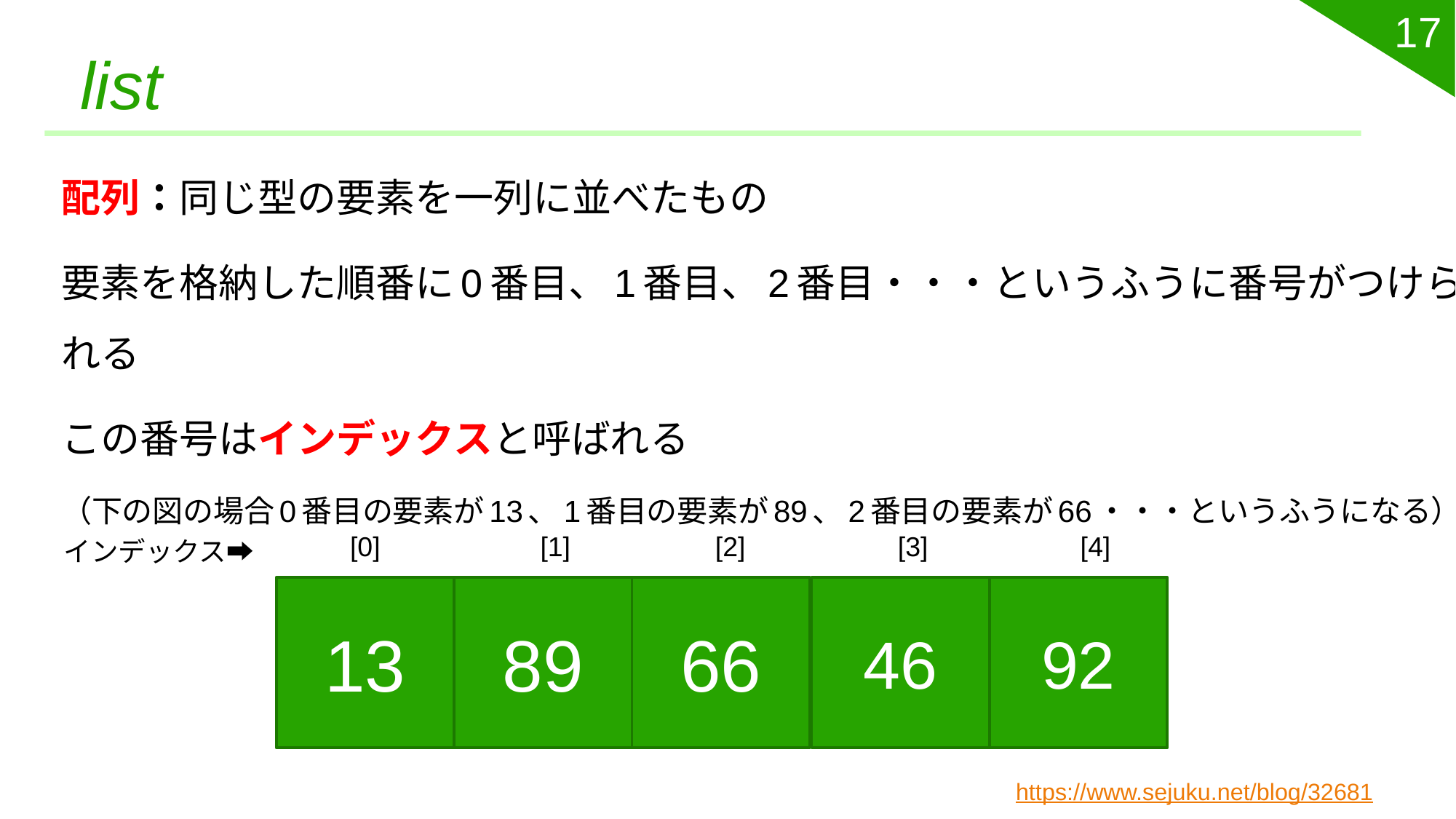

17
# list
配列：同じ型の要素を一列に並べたもの
要素を格納した順番に0番目、1番目、2番目・・・というふうに番号がつけられる
この番号はインデックスと呼ばれる
（下の図の場合0番目の要素が13、1番目の要素が89、2番目の要素が66・・・というふうになる）

　　[0]                     [1]                   [2]                    [3]                    [4]
インデックス➡
13
89
66
46
92
https://www.sejuku.net/blog/32681